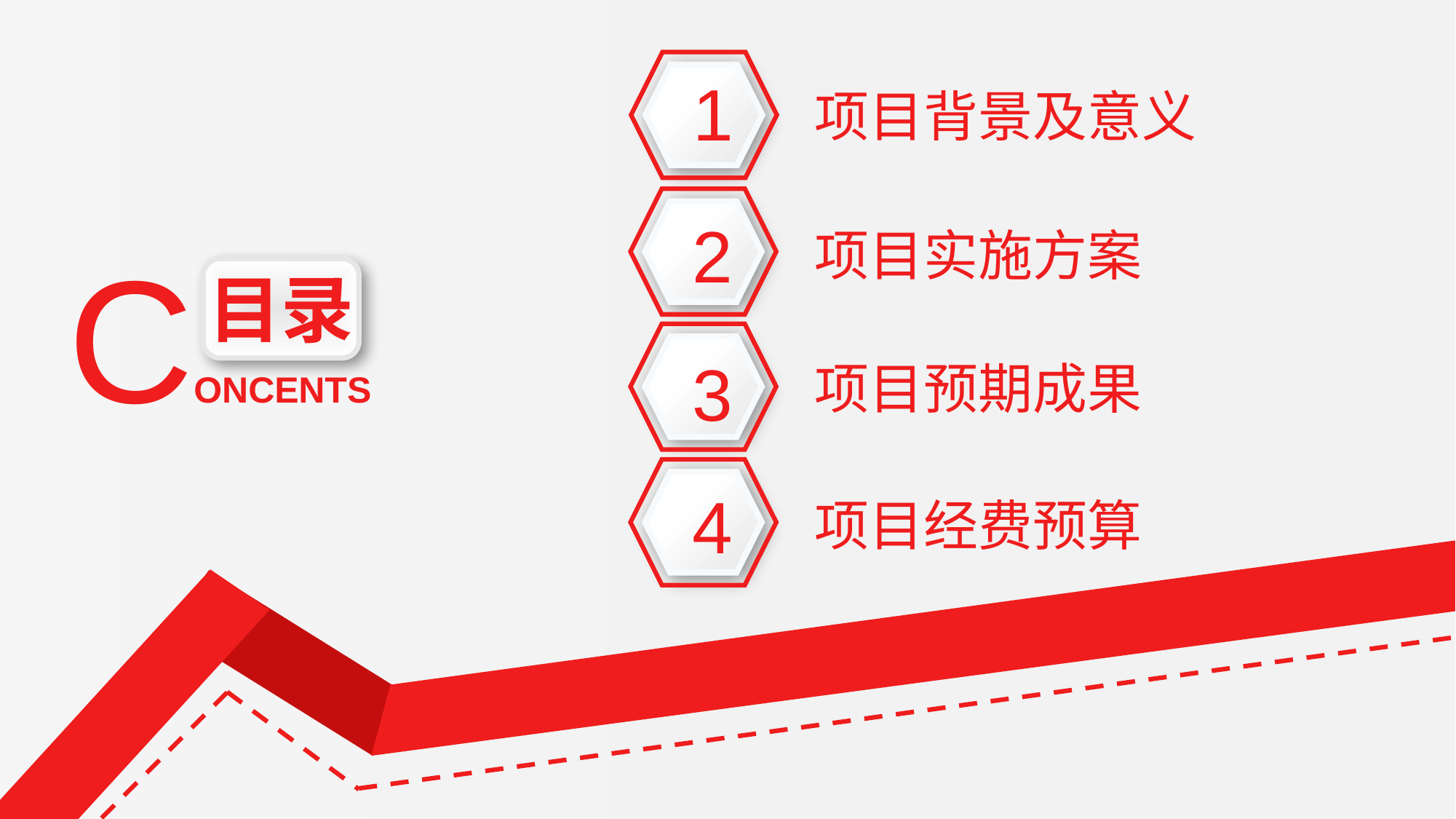

1
项目背景及意义

2
项目实施方案
CONCENTS
目录

3
项目预期成果

4
项目经费预算